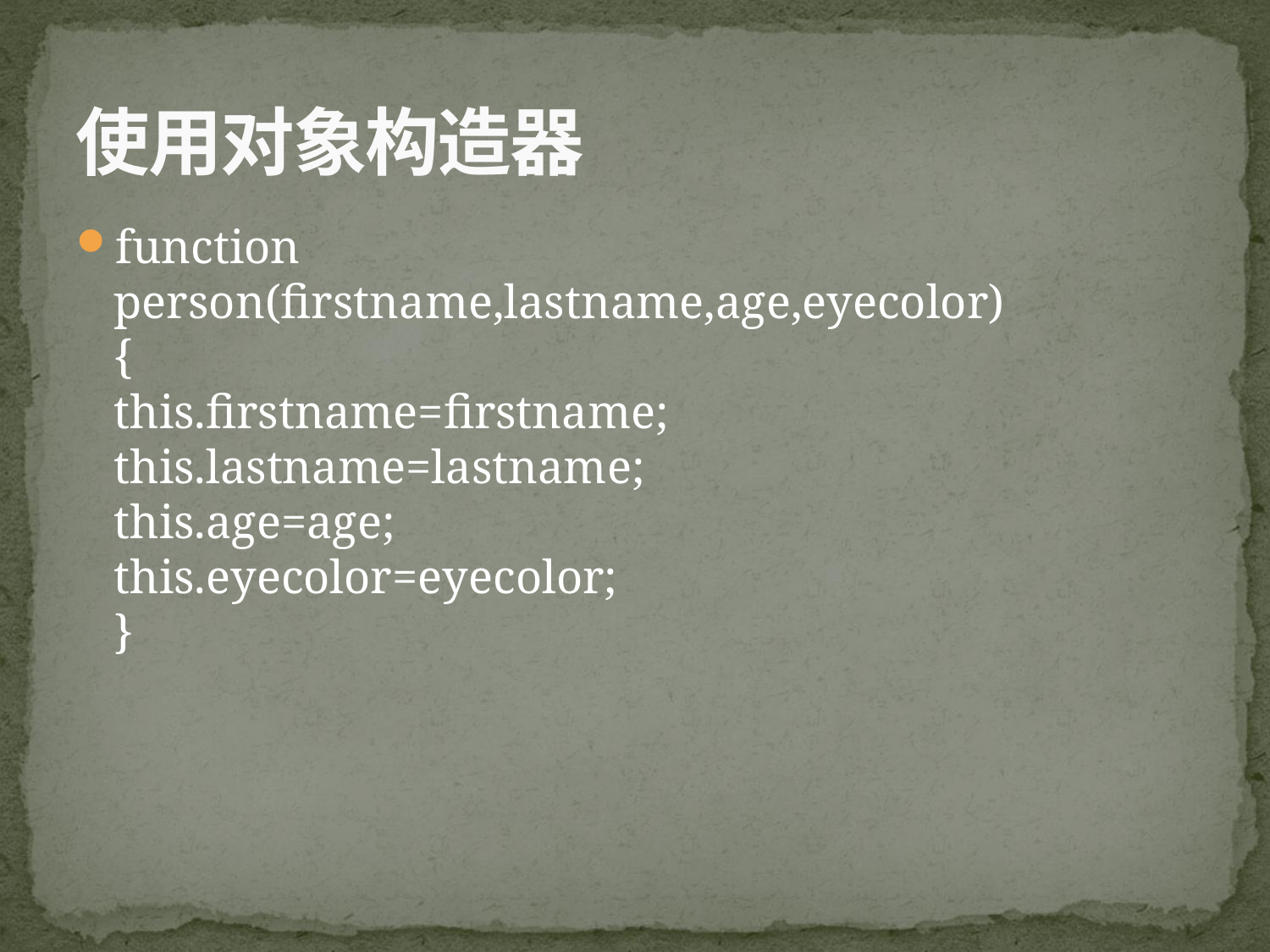

# 使用对象构造器
function person(firstname,lastname,age,eyecolor)
{
this.firstname=firstname;
this.lastname=lastname;
this.age=age;
this.eyecolor=eyecolor;
}